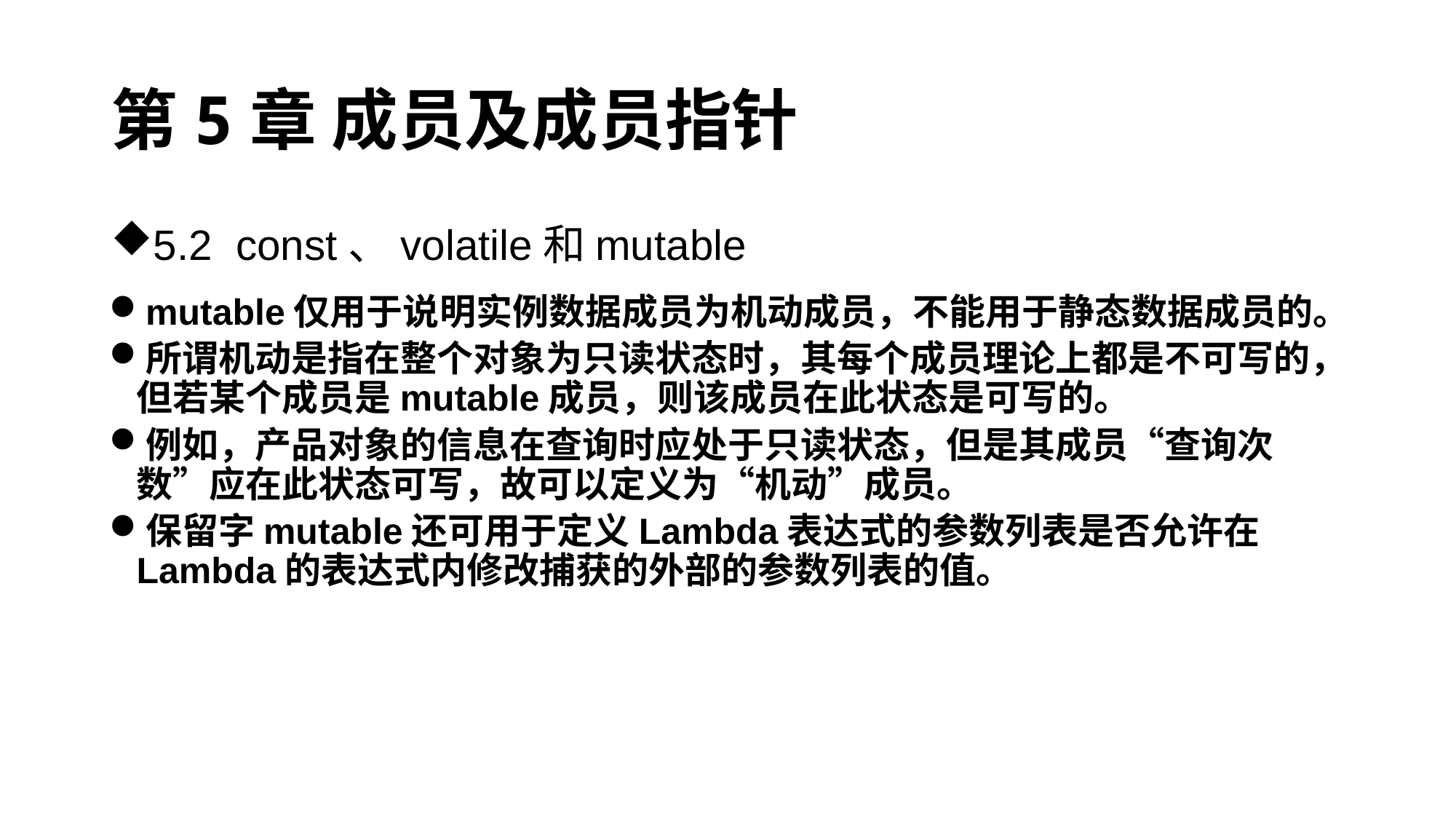

# 第5章 成员及成员指针
5.2  const、volatile和mutable
mutable仅用于说明实例数据成员为机动成员，不能用于静态数据成员的。
所谓机动是指在整个对象为只读状态时，其每个成员理论上都是不可写的，但若某个成员是mutable成员，则该成员在此状态是可写的。
例如，产品对象的信息在查询时应处于只读状态，但是其成员“查询次数”应在此状态可写，故可以定义为“机动”成员。
保留字mutable还可用于定义Lambda表达式的参数列表是否允许在Lambda的表达式内修改捕获的外部的参数列表的值。